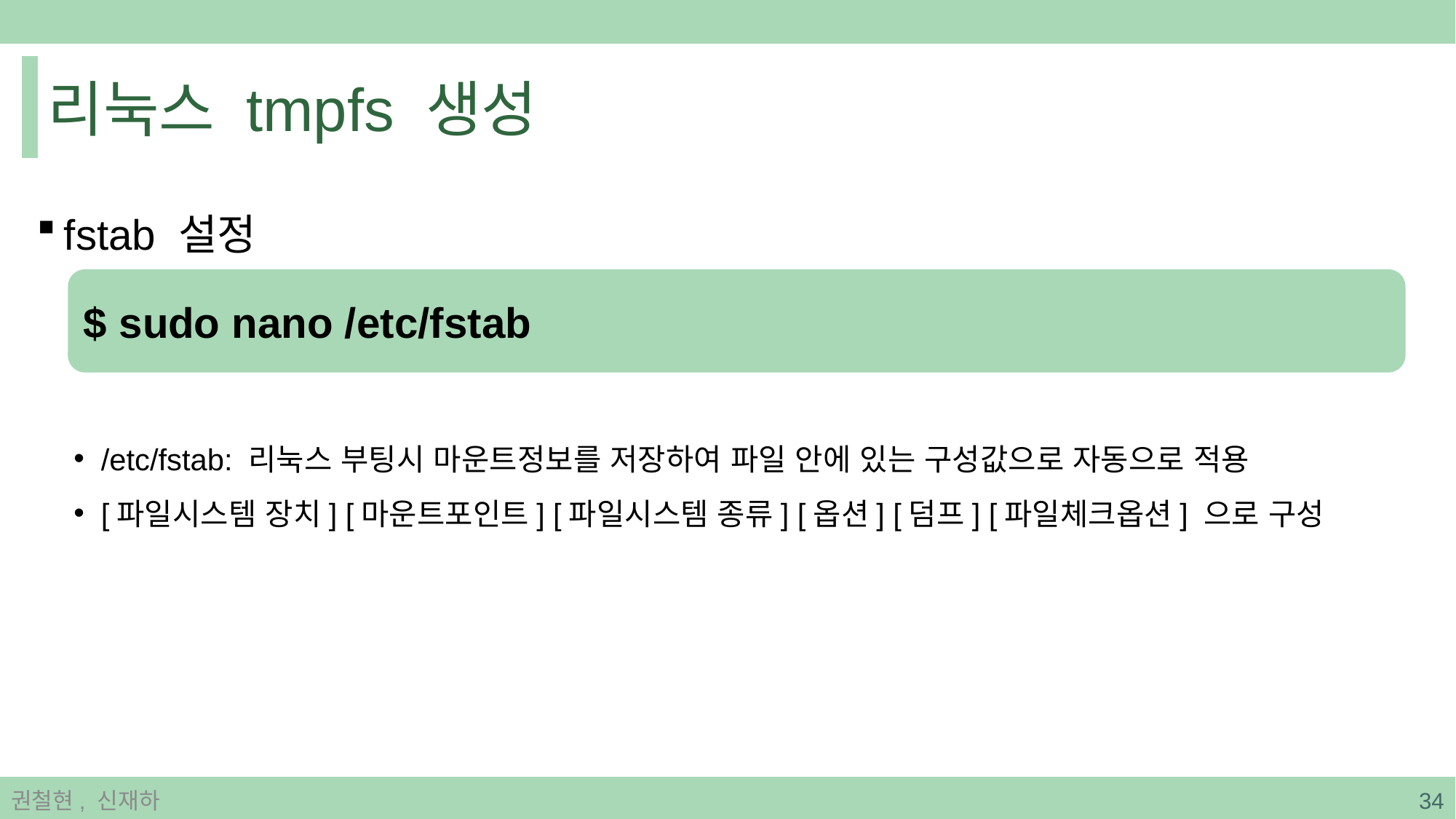

# 리눅스 tmpfs 생성
fstab 설정

/etc/fstab: 리눅스 부팅시 마운트정보를 저장하여 파일 안에 있는 구성값으로 자동으로 적용
[파일시스템 장치] [마운트포인트] [파일시스템 종류] [옵션] [덤프] [파일체크옵션] 으로 구성

$ sudo nano /etc/fstab
권철현, 신재하
34